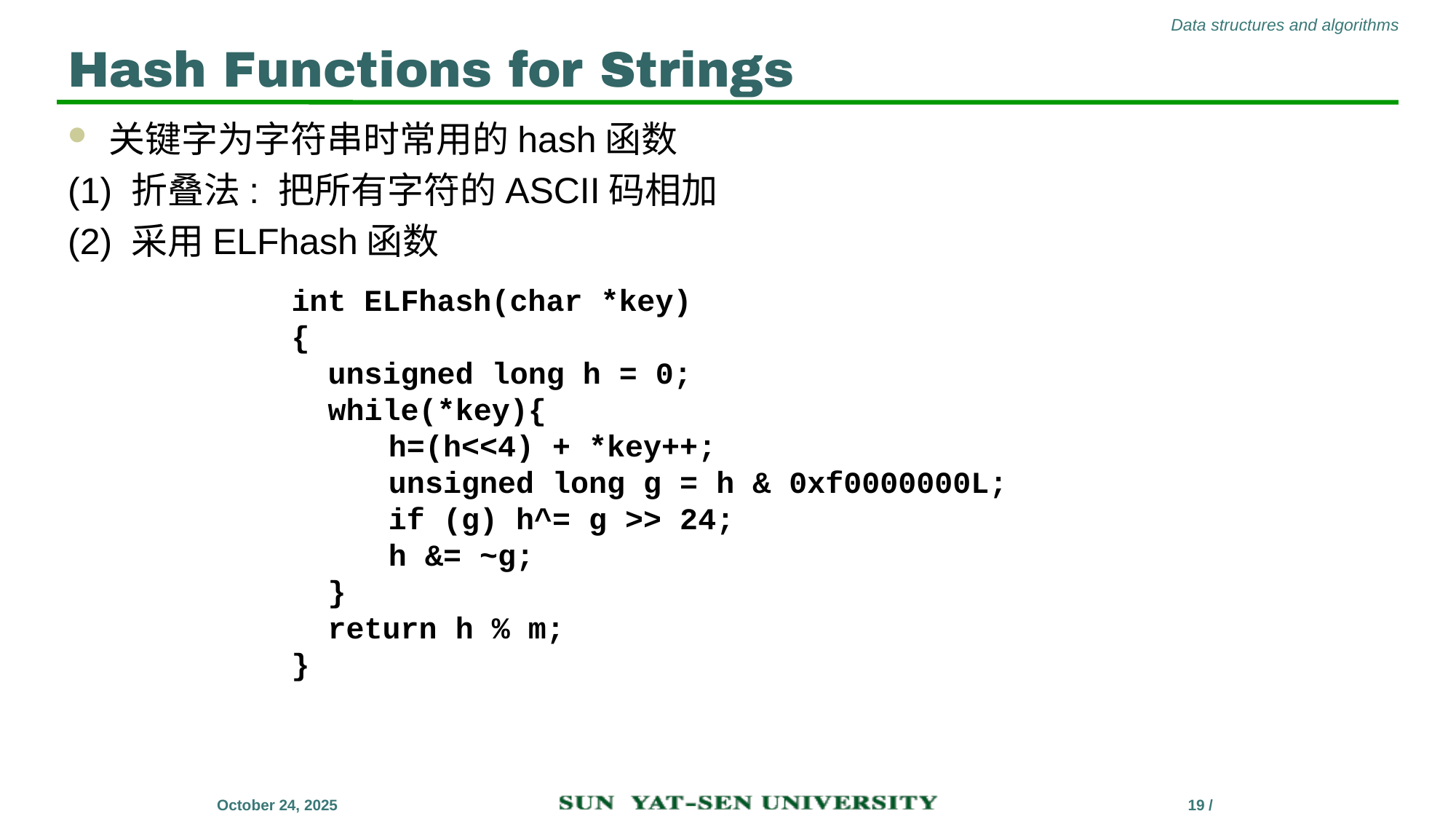

# Hash Functions for Strings
关键字为字符串时常用的hash函数
(1) 折叠法: 把所有字符的ASCII码相加
(2) 采用ELFhash函数
int ELFhash(char *key)
{
  unsigned long h = 0;
  while(*key){
	h=(h<<4) + *key++;
	unsigned long g = h & 0xf0000000L;
	if (g) h^= g >> 24;
	h &= ~g;
  }
  return h % m;
}